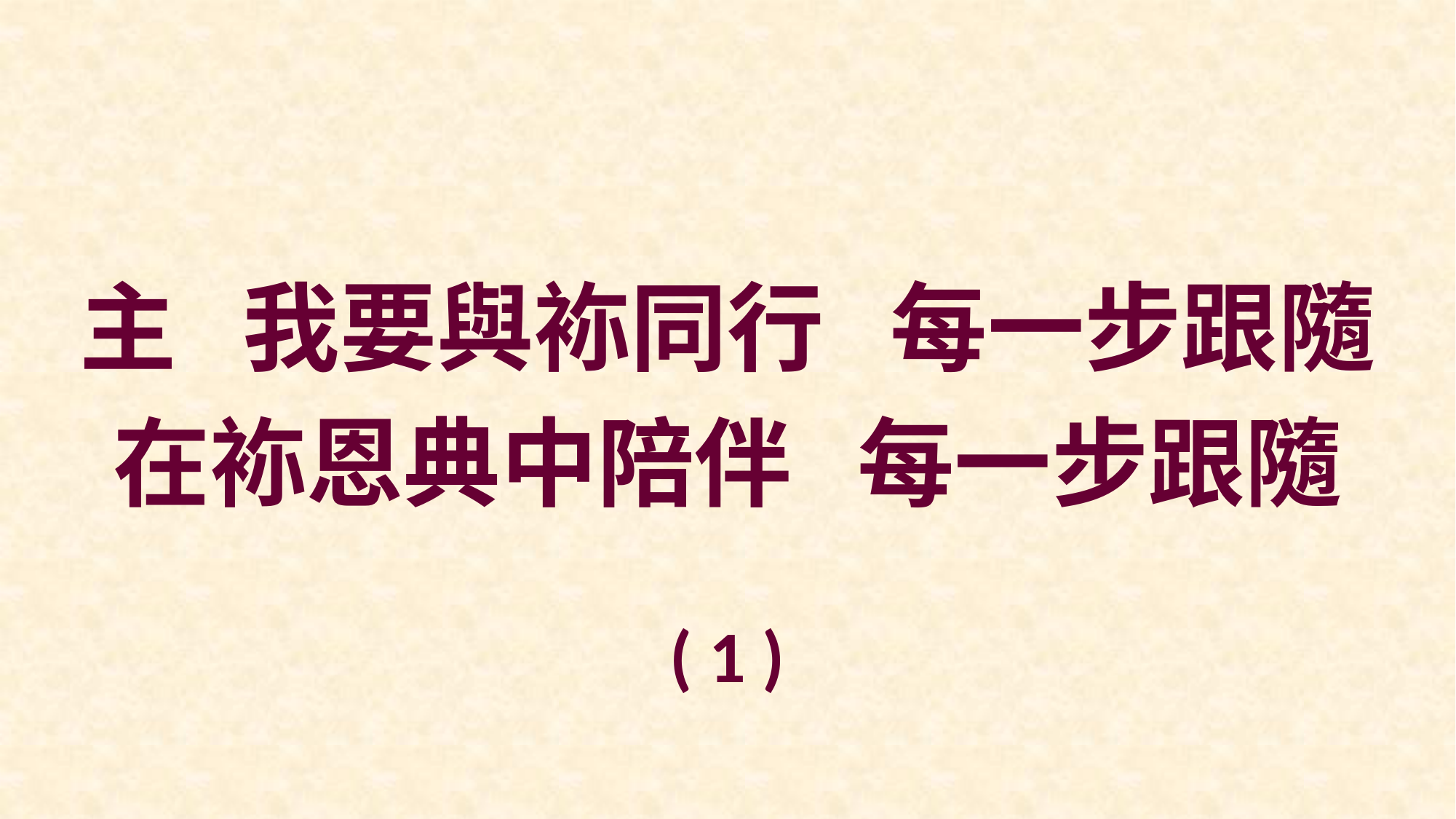

主   我要與袮同行   每一步跟隨
在袮恩典中陪伴   每一步跟隨
( 1 )